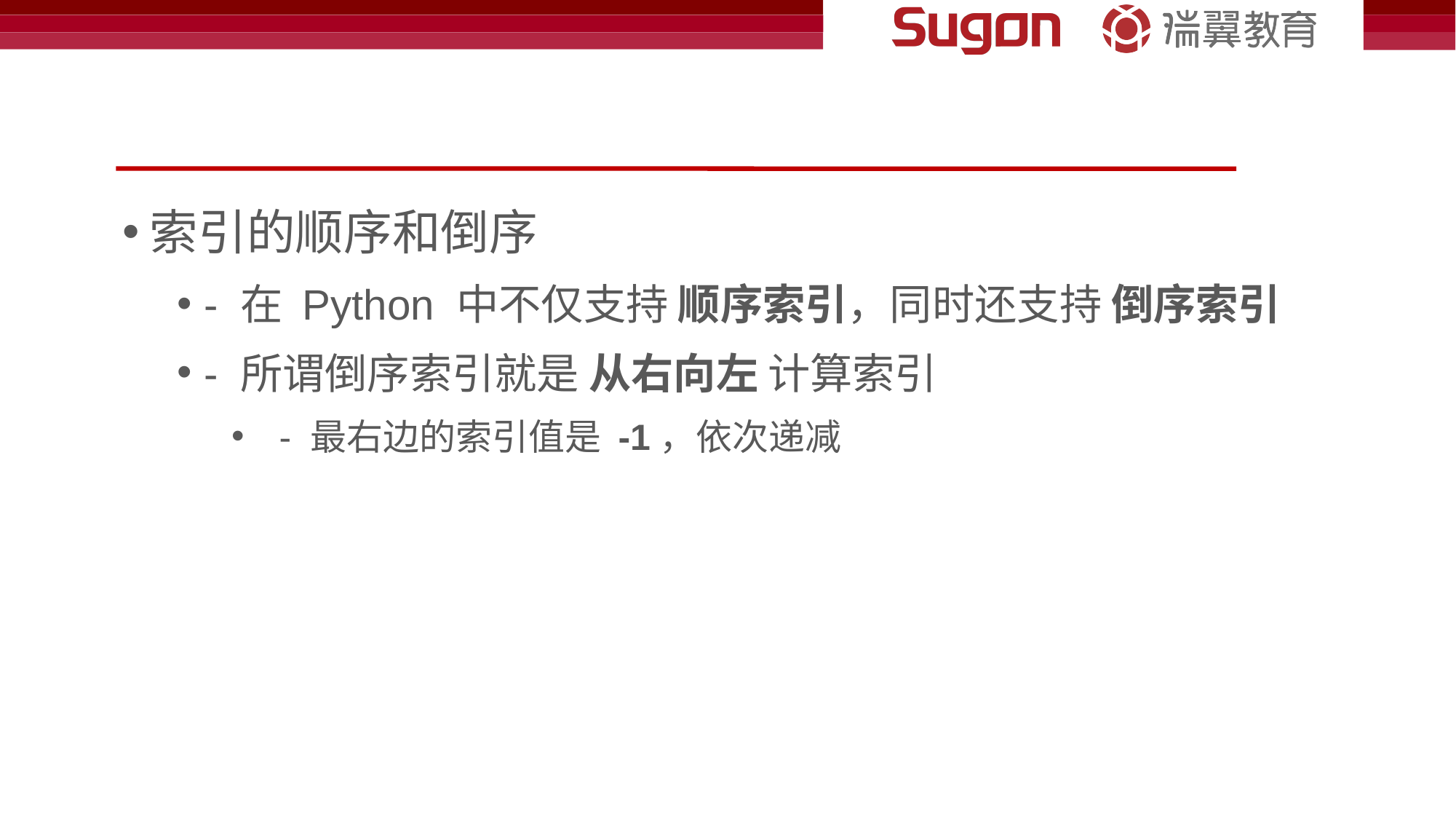

#
索引的顺序和倒序
- 在 Python 中不仅支持 顺序索引，同时还支持 倒序索引
- 所谓倒序索引就是 从右向左 计算索引
  - 最右边的索引值是 -1，依次递减